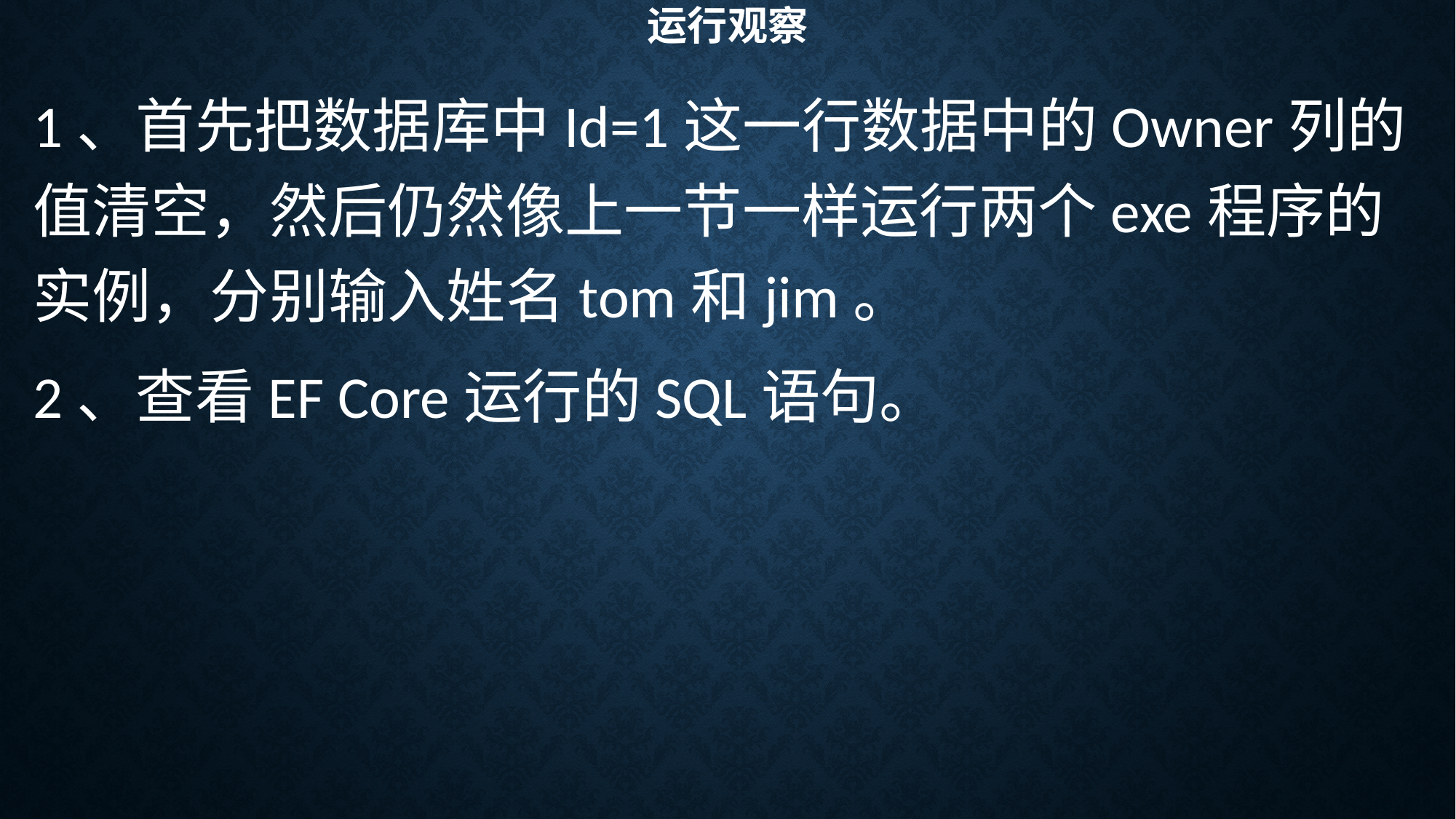

# 运行观察
1、首先把数据库中Id=1这一行数据中的Owner列的值清空，然后仍然像上一节一样运行两个exe程序的实例，分别输入姓名tom和jim。
2、查看EF Core运行的SQL语句。